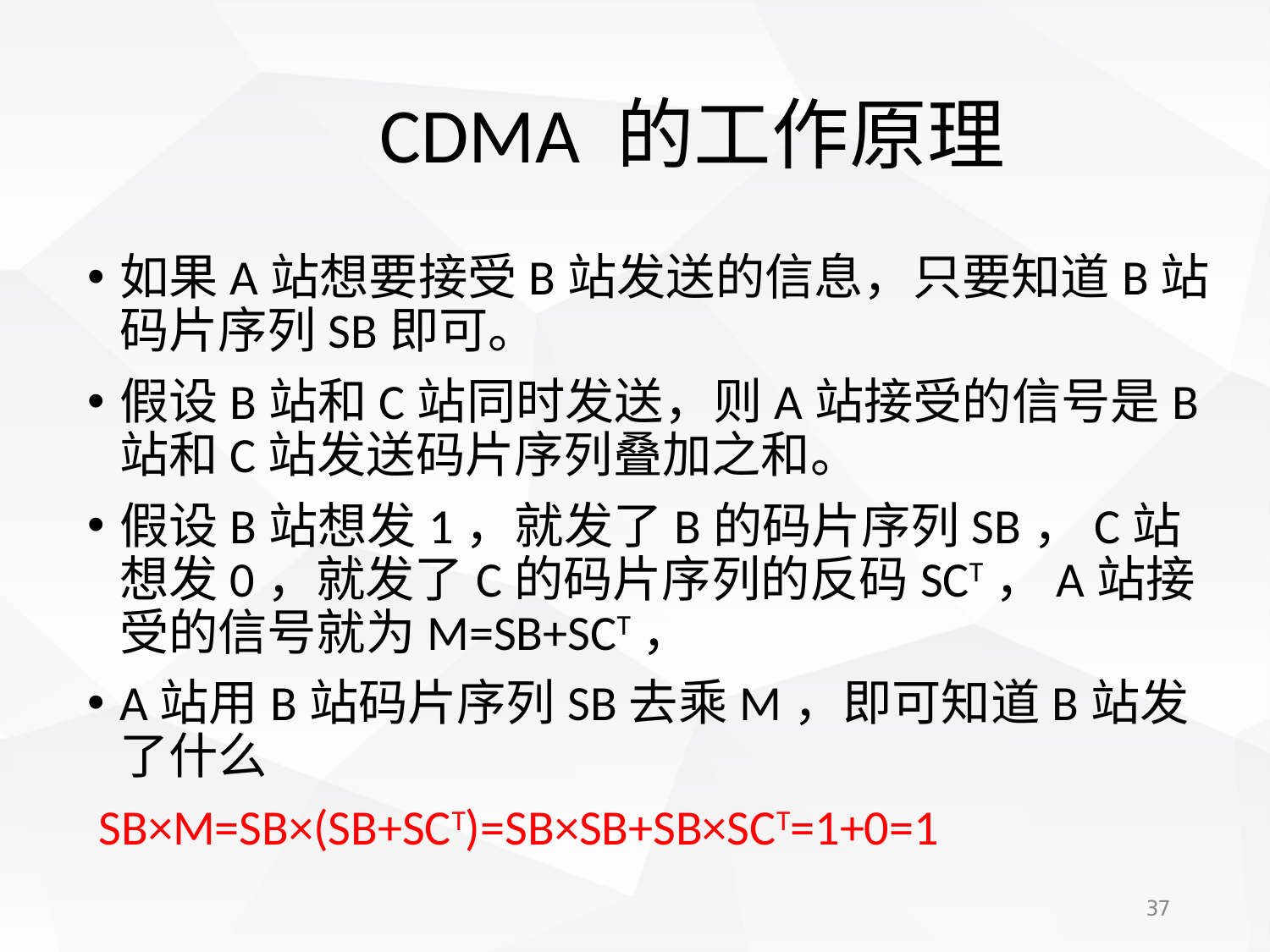

# CDMA 的工作原理
如果A站想要接受B站发送的信息，只要知道B站码片序列SB即可。
假设B站和C站同时发送，则A站接受的信号是B站和C站发送码片序列叠加之和。
假设B站想发1，就发了B的码片序列SB，C站想发0，就发了C的码片序列的反码SCT，A站接受的信号就为M=SB+SCT，
A站用B站码片序列SB去乘M，即可知道B站发了什么
 SB×M=SB×(SB+SCT)=SB×SB+SB×SCT=1+0=1
37